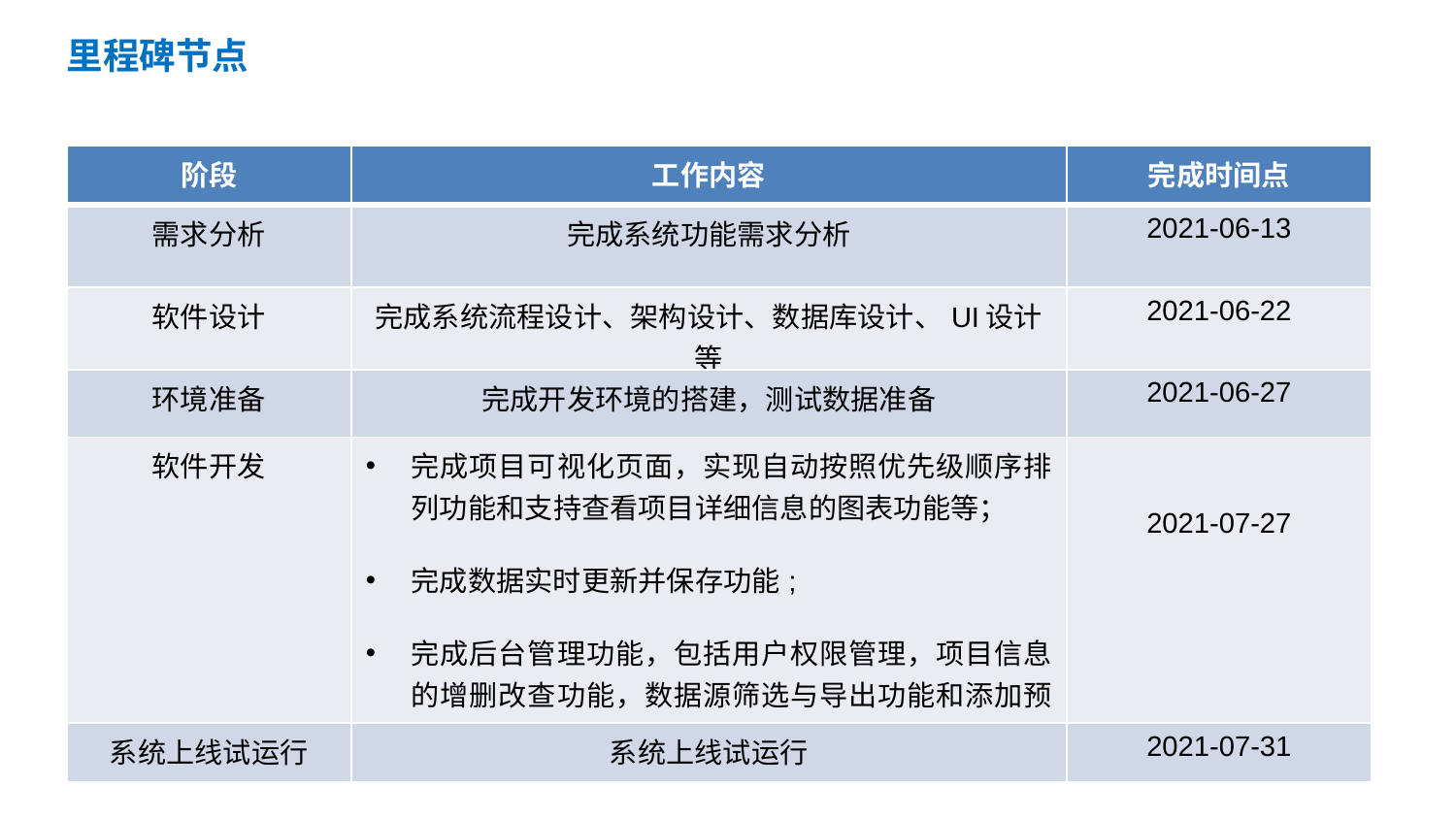

目 录
里程碑节点
| 阶段 | 工作内容 | 完成时间点 |
| --- | --- | --- |
| 需求分析 | 完成系统功能需求分析 | 2021-06-13 |
| 软件设计 | 完成系统流程设计、架构设计、数据库设计、UI设计等 | 2021-06-22 |
| 环境准备 | 完成开发环境的搭建，测试数据准备 | 2021-06-27 |
| 软件开发 | 完成项目可视化页面，实现自动按照优先级顺序排列功能和支持查看项目详细信息的图表功能等； 完成数据实时更新并保存功能; 完成后台管理功能，包括用户权限管理，项目信息的增删改查功能，数据源筛选与导出功能和添加预警状态功能等。 | 2021-07-27 |
| 系统上线试运行 | 系统上线试运行 | 2021-07-31 |